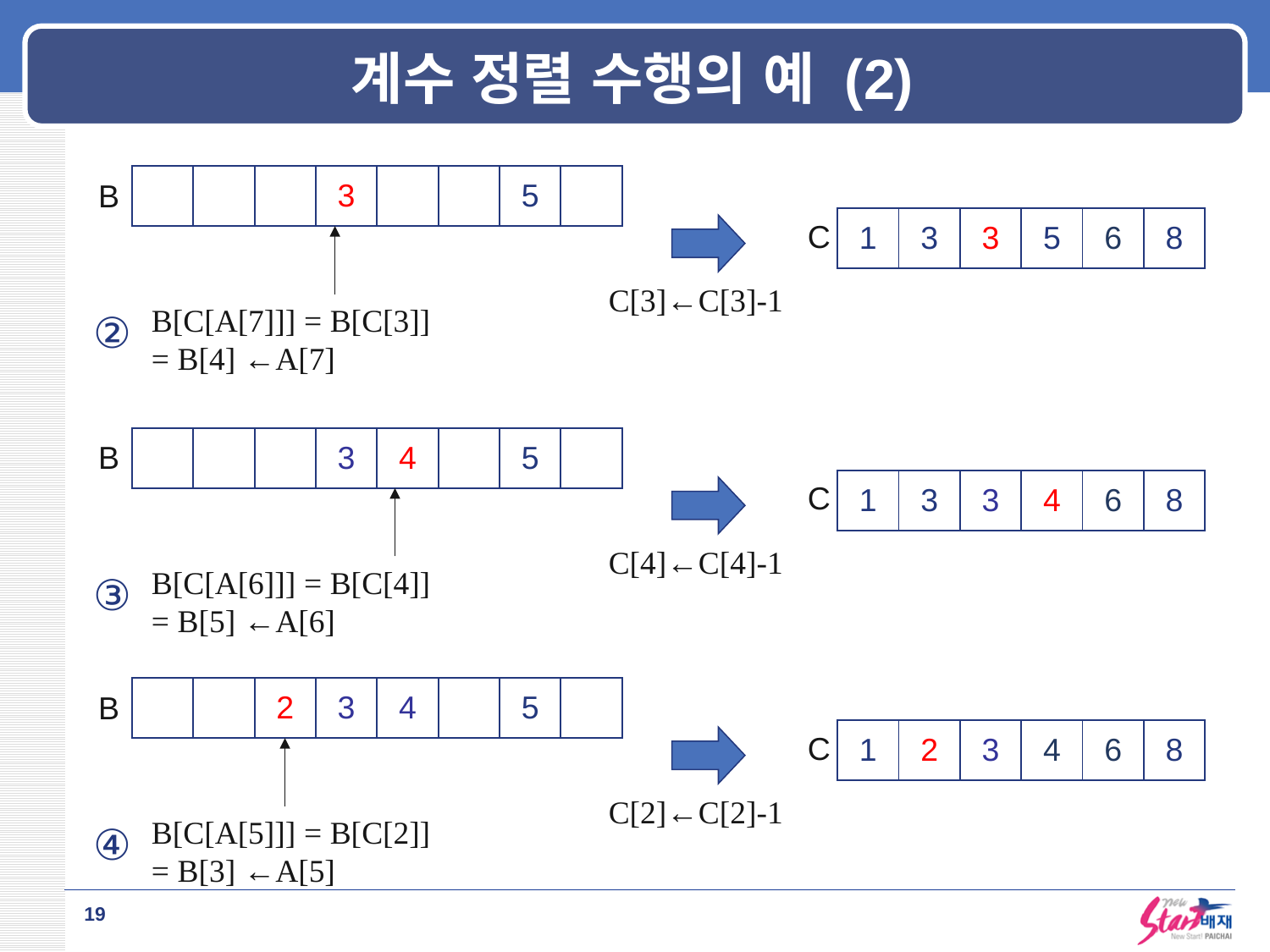

# 계수 정렬 수행의 예 (2)
|  |  |  | 3 |  |  | 5 |  |
| --- | --- | --- | --- | --- | --- | --- | --- |
B

| 1 | 3 | 3 | 5 | 6 | 8 |
| --- | --- | --- | --- | --- | --- |
C
C[3]←C[3]-1
B[C[A[7]]] = B[C[3]]
= B[4] ←A[7]
②
|  |  |  | 3 | 4 |  | 5 |  |
| --- | --- | --- | --- | --- | --- | --- | --- |
B

| 1 | 3 | 3 | 4 | 6 | 8 |
| --- | --- | --- | --- | --- | --- |
C
C[4]←C[4]-1
B[C[A[6]]] = B[C[4]]
= B[5] ←A[6]
③
|  |  | 2 | 3 | 4 |  | 5 |  |
| --- | --- | --- | --- | --- | --- | --- | --- |
B

| 1 | 2 | 3 | 4 | 6 | 8 |
| --- | --- | --- | --- | --- | --- |
C
C[2]←C[2]-1
B[C[A[5]]] = B[C[2]]
= B[3] ←A[5]
④
19